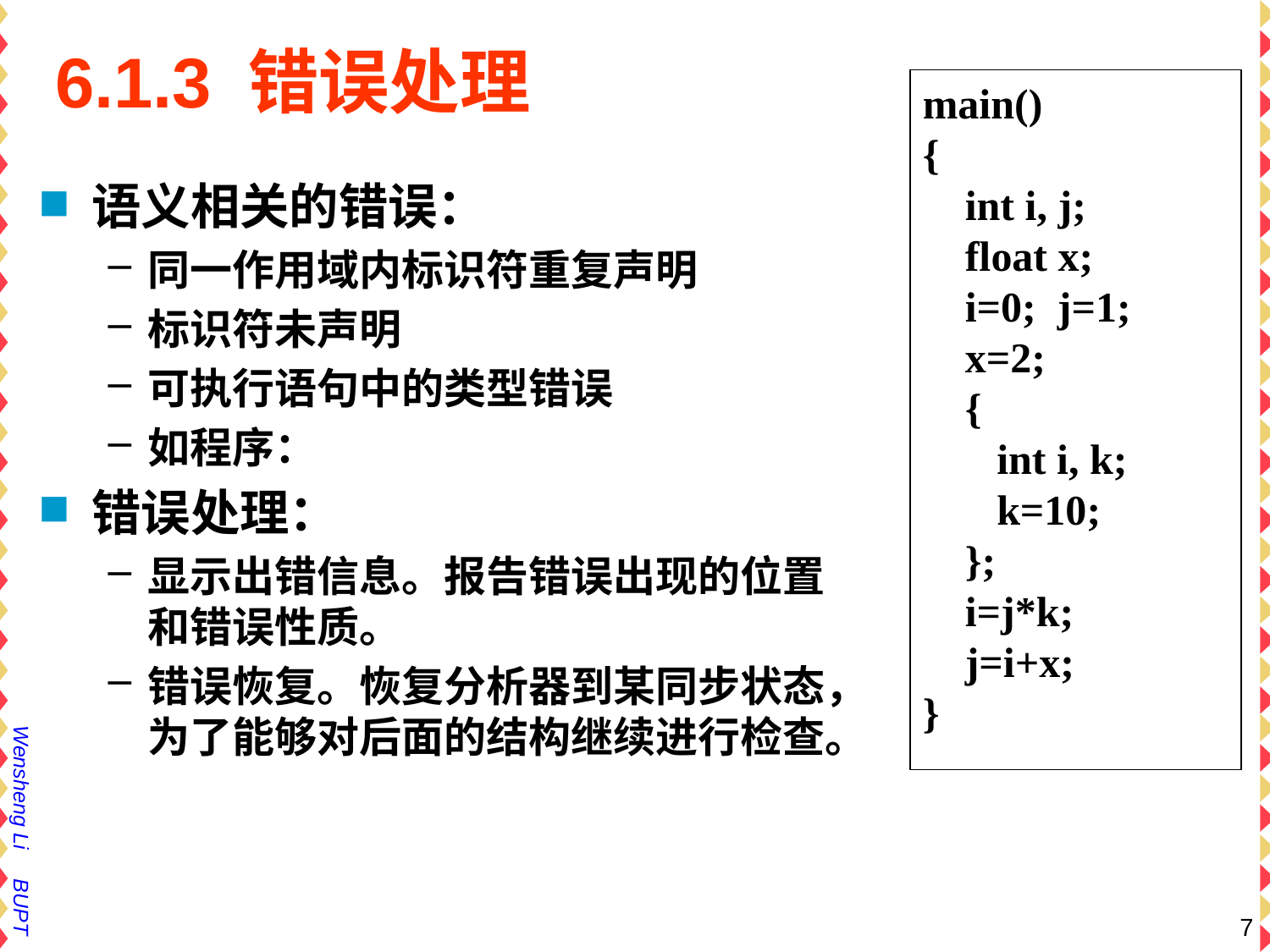

# 6.1.3 错误处理
main()
{
    int i, j;
    float x;
    i=0;  j=1;
    x=2;
    {
       int i, k;
       k=10;
    };
    i=j*k;
    j=i+x;
}
语义相关的错误：
同一作用域内标识符重复声明
标识符未声明
可执行语句中的类型错误
如程序：
错误处理：
显示出错信息。报告错误出现的位置
和错误性质。
错误恢复。恢复分析器到某同步状态，
为了能够对后面的结构继续进行检查。
7